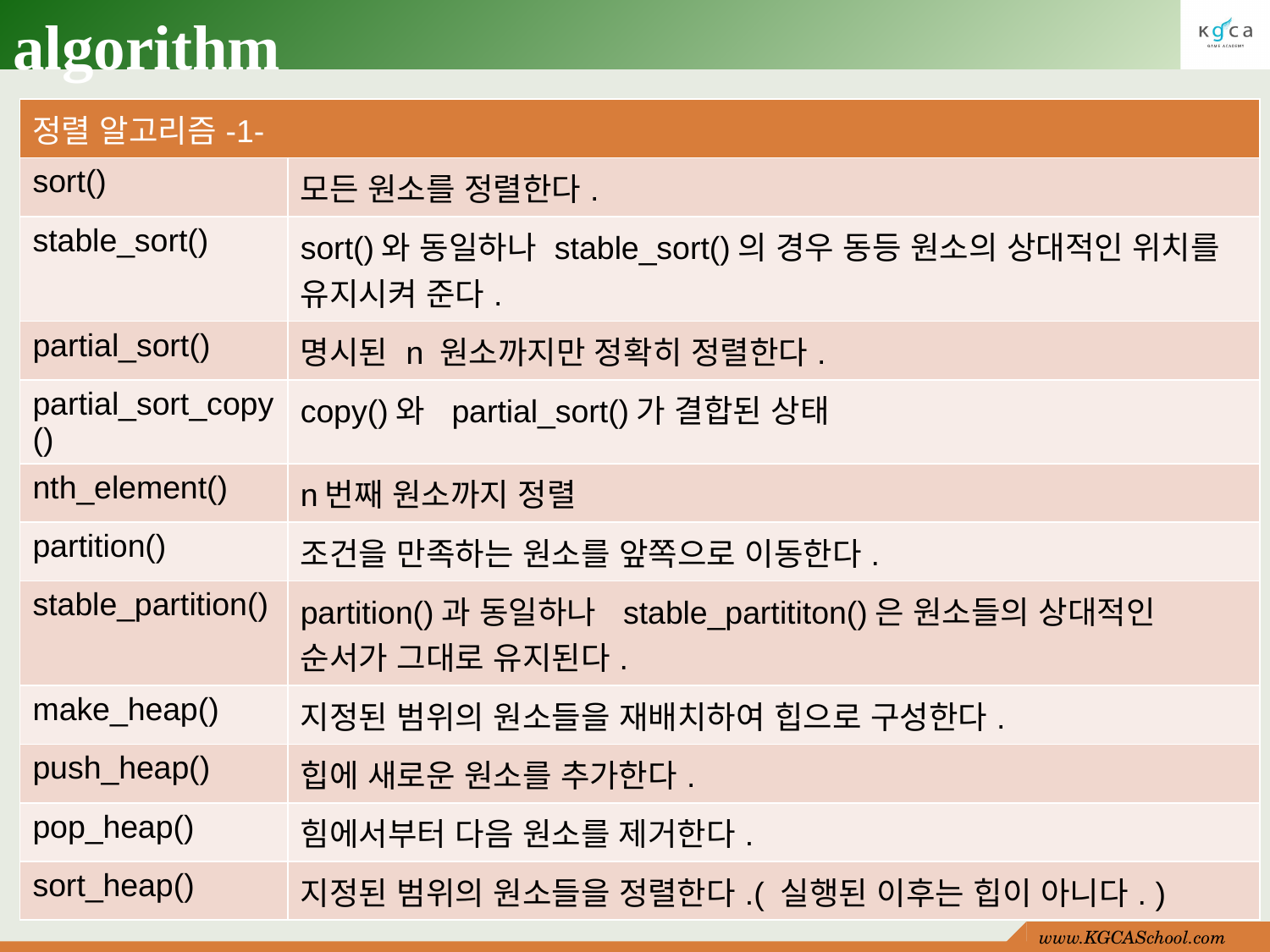

# algorithm
| 정렬 알고리즘-1- |  |
| --- | --- |
| sort() | 모든 원소를 정렬한다. |
| stable\_sort() | sort()와 동일하나 stable\_sort()의 경우 동등 원소의 상대적인 위치를 유지시켜 준다. |
| partial\_sort() | 명시된 n 원소까지만 정확히 정렬한다. |
| partial\_sort\_copy() | copy()와 partial\_sort()가 결합된 상태 |
| nth\_element() | n번째 원소까지 정렬 |
| partition() | 조건을 만족하는 원소를 앞쪽으로 이동한다. |
| stable\_partition() | partition()과 동일하나 stable\_partititon()은 원소들의 상대적인 순서가 그대로 유지된다. |
| make\_heap() | 지정된 범위의 원소들을 재배치하여 힙으로 구성한다. |
| push\_heap() | 힙에 새로운 원소를 추가한다. |
| pop\_heap() | 힘에서부터 다음 원소를 제거한다. |
| sort\_heap() | 지정된 범위의 원소들을 정렬한다.( 실행된 이후는 힙이 아니다. ) |